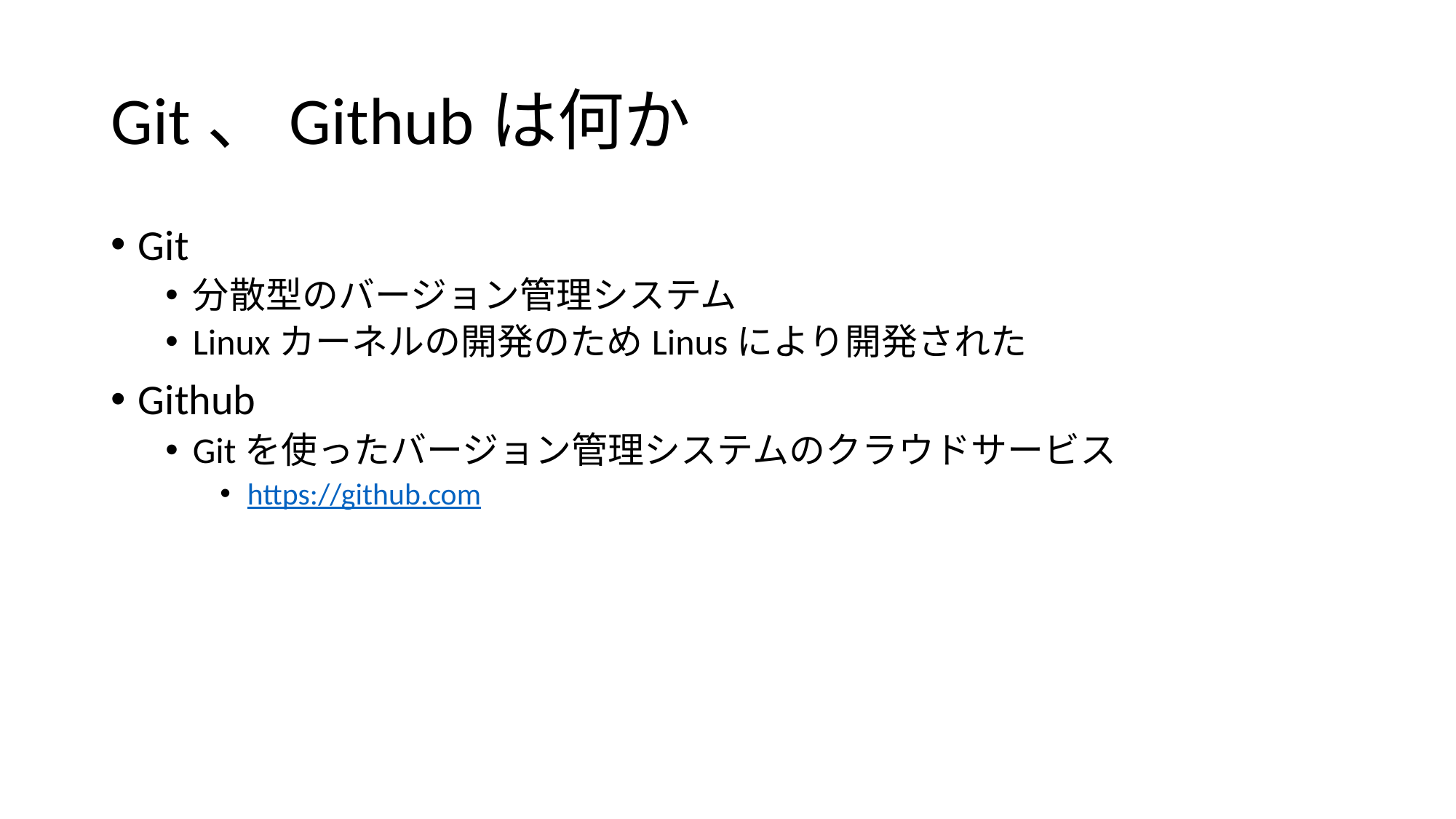

# Git、Githubは何か
Git
分散型のバージョン管理システム
Linuxカーネルの開発のためLinusにより開発された
Github
Gitを使ったバージョン管理システムのクラウドサービス
https://github.com